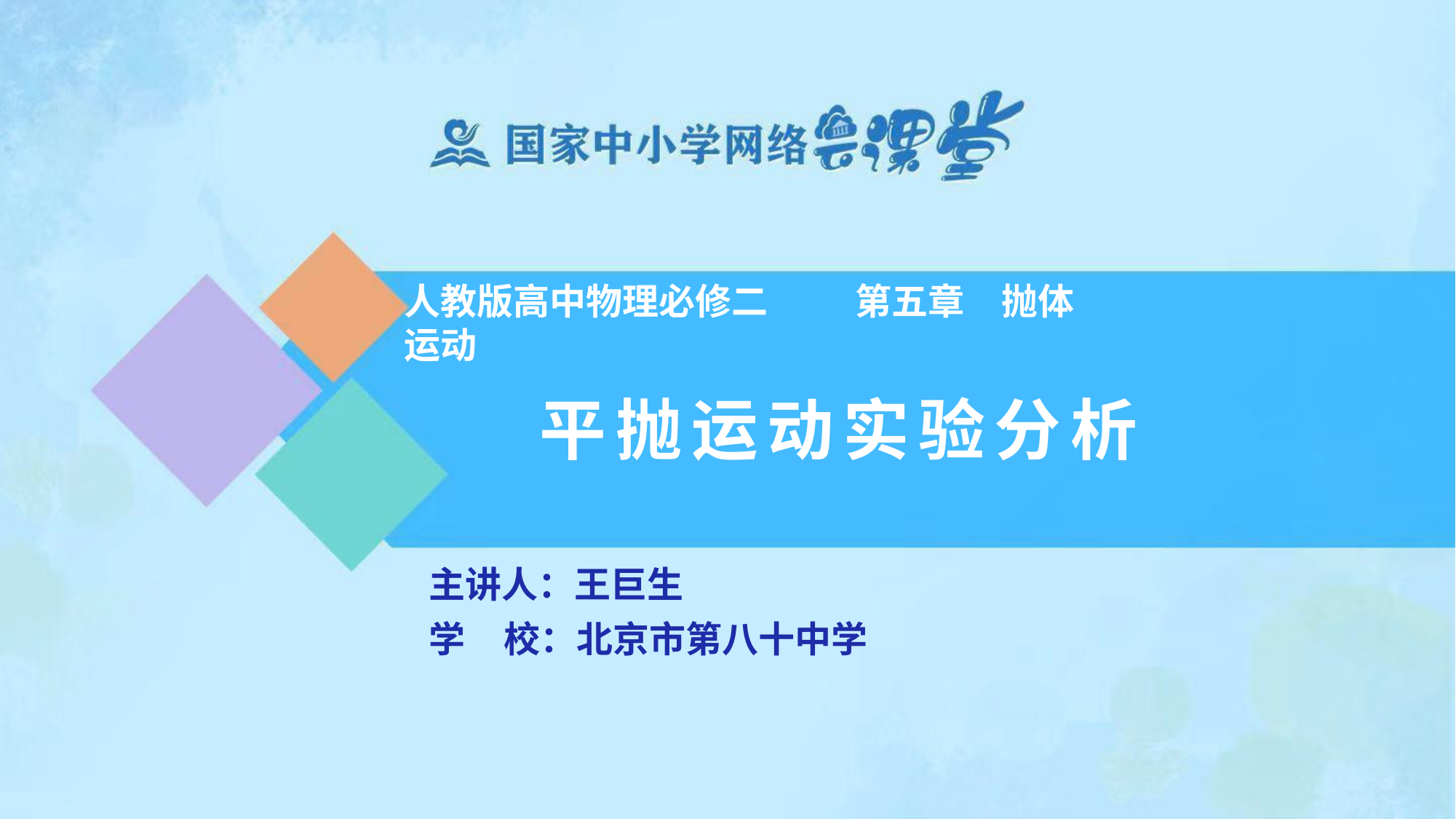

# 人教版高中物理必修二	第五章	抛体运动
平抛运动实验分析
主讲人：王巨生
学	校：北京市第八十中学